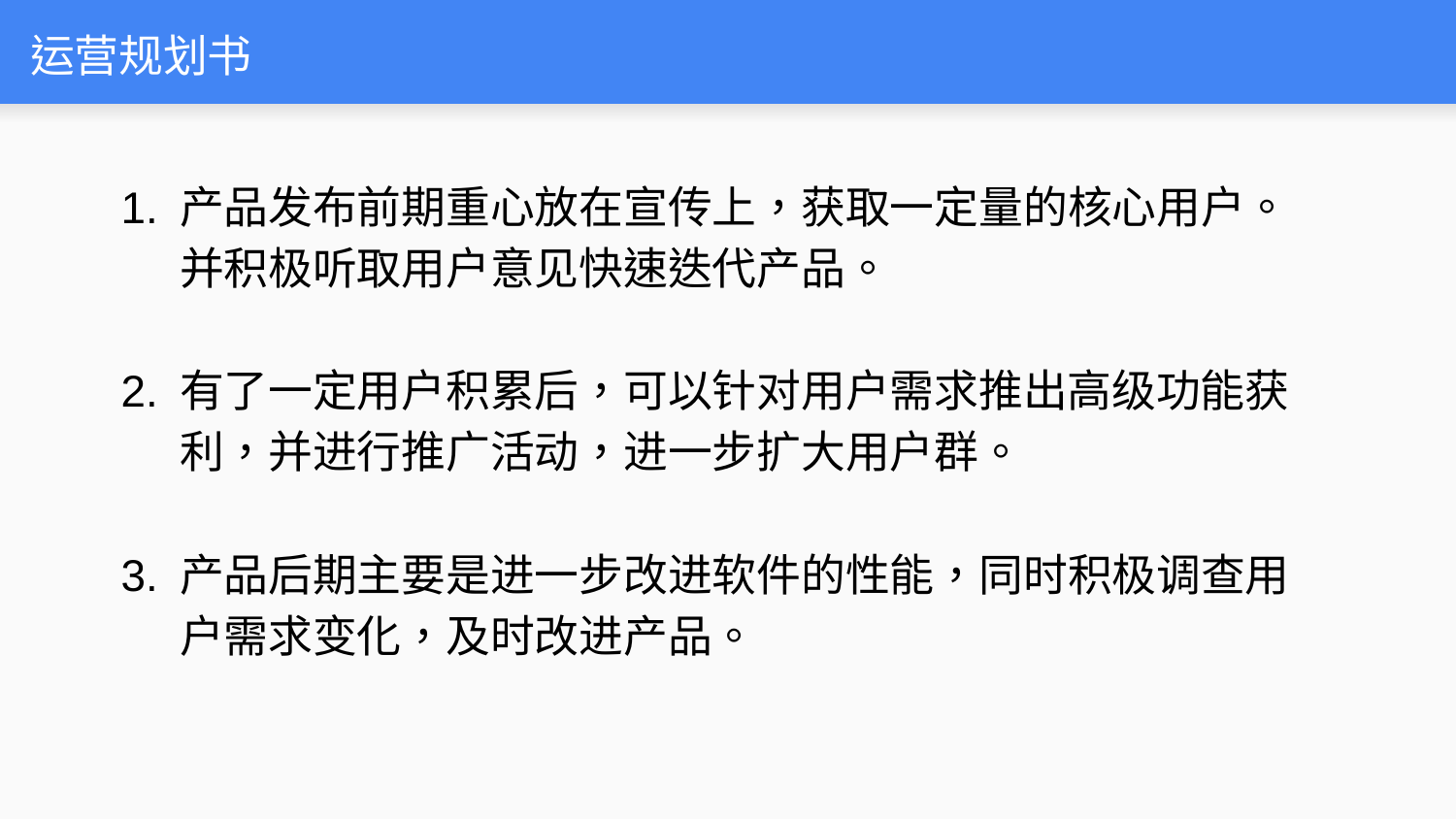

# 运营规划书
产品发布前期重心放在宣传上，获取一定量的核心用户。并积极听取用户意见快速迭代产品。

有了一定用户积累后，可以针对用户需求推出高级功能获利，并进行推广活动，进一步扩大用户群。

产品后期主要是进一步改进软件的性能，同时积极调查用户需求变化，及时改进产品。